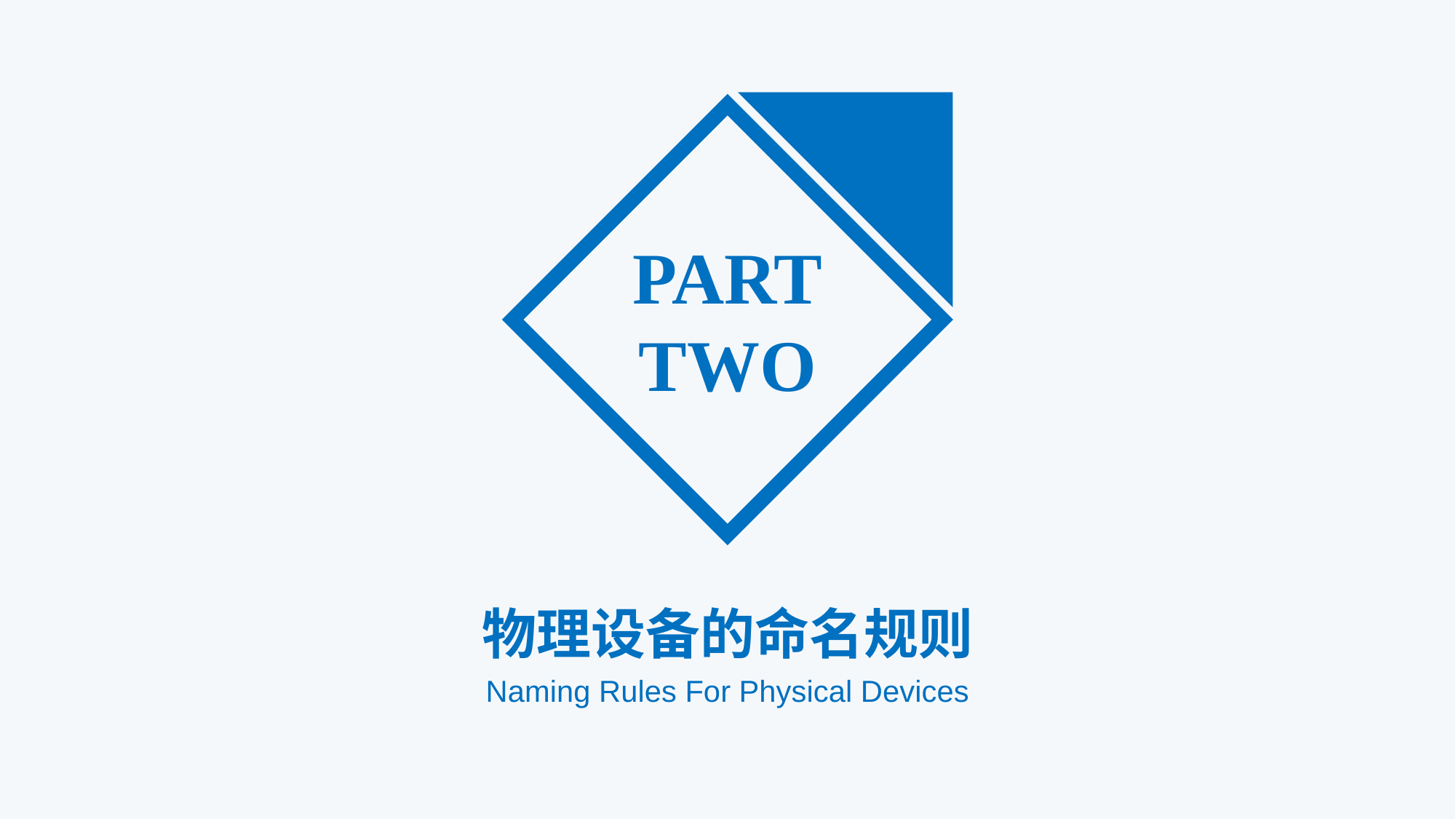

PART
TWO
物理设备的命名规则
Naming Rules For Physical Devices